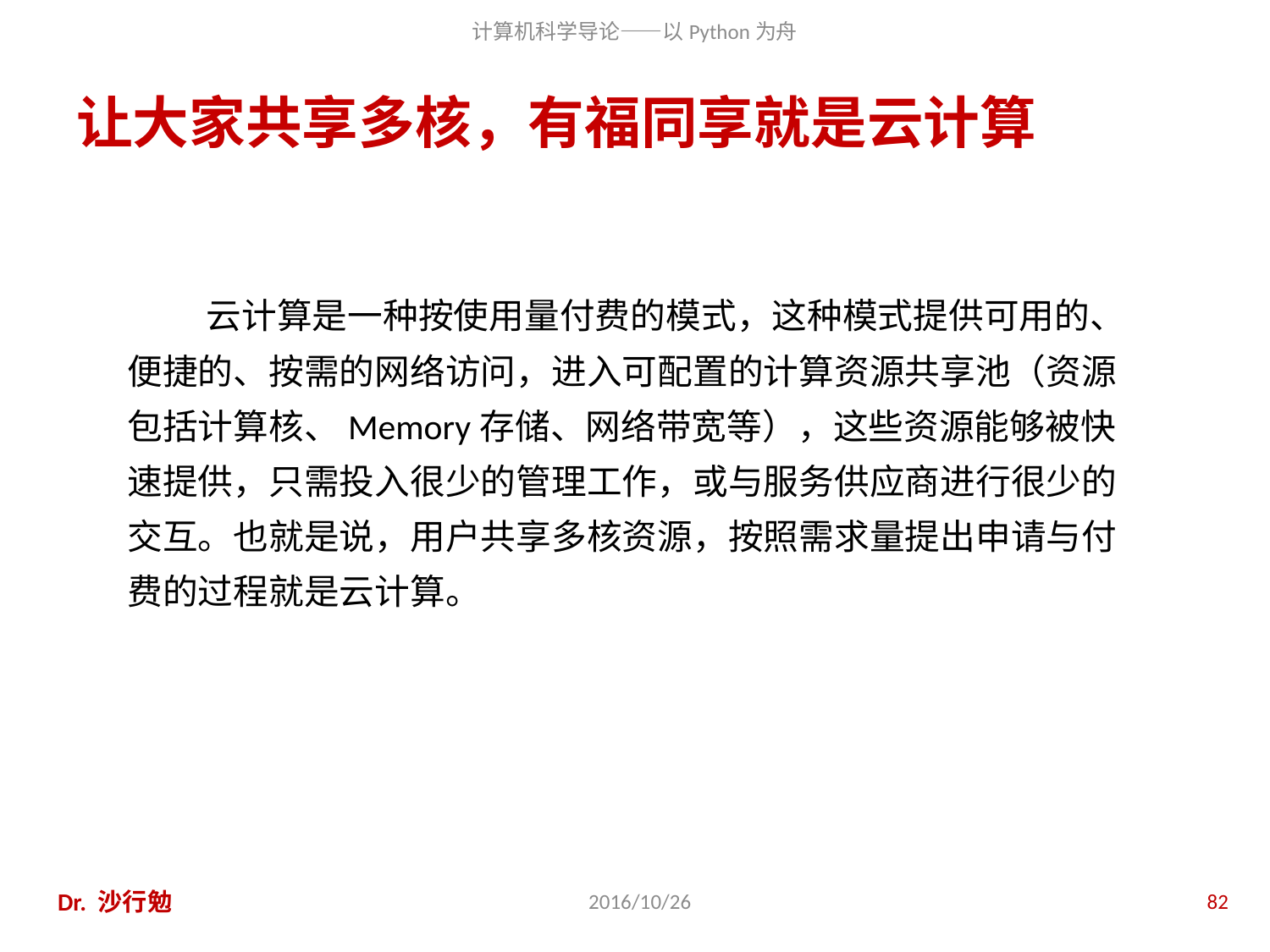

# 让大家共享多核，有福同享就是云计算
         云计算是一种按使用量付费的模式，这种模式提供可用的、便捷的、按需的网络访问，进入可配置的计算资源共享池（资源包括计算核、Memory存储、网络带宽等），这些资源能够被快速提供，只需投入很少的管理工作，或与服务供应商进行很少的交互。也就是说，用户共享多核资源，按照需求量提出申请与付费的过程就是云计算。
Dr. 沙行勉
2016/10/26
82